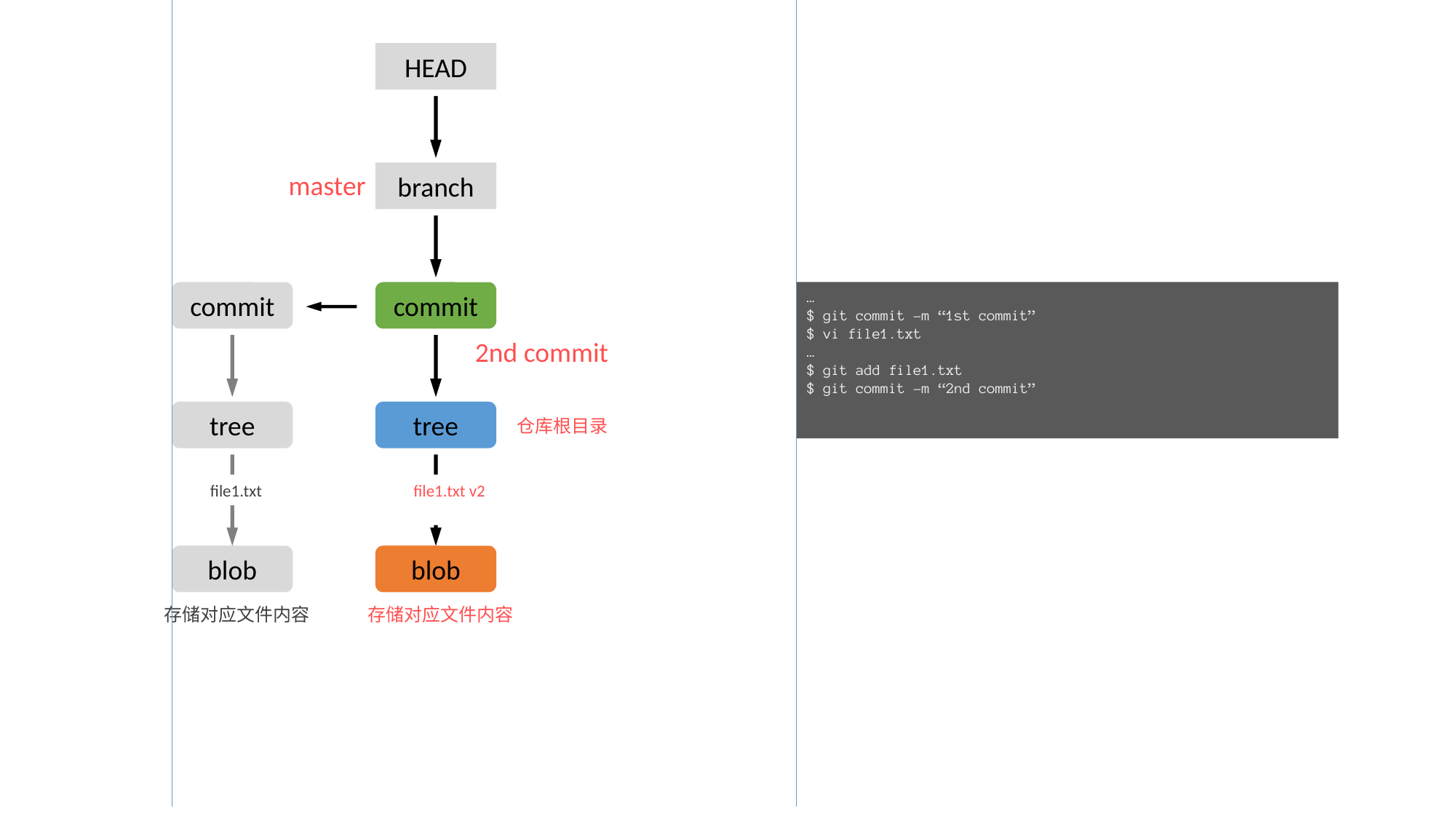

HEAD

master
branch

commit
commit
…
$ git commit –m “1st commit”
$ vi file1.txt
…
$ git add file1.txt
$ git commit –m “2nd commit”

2nd commit

tree
tree
仓库根目录

file1.txt
file1.txt v2
blob
blob
存储对应文件内容
存储对应文件内容